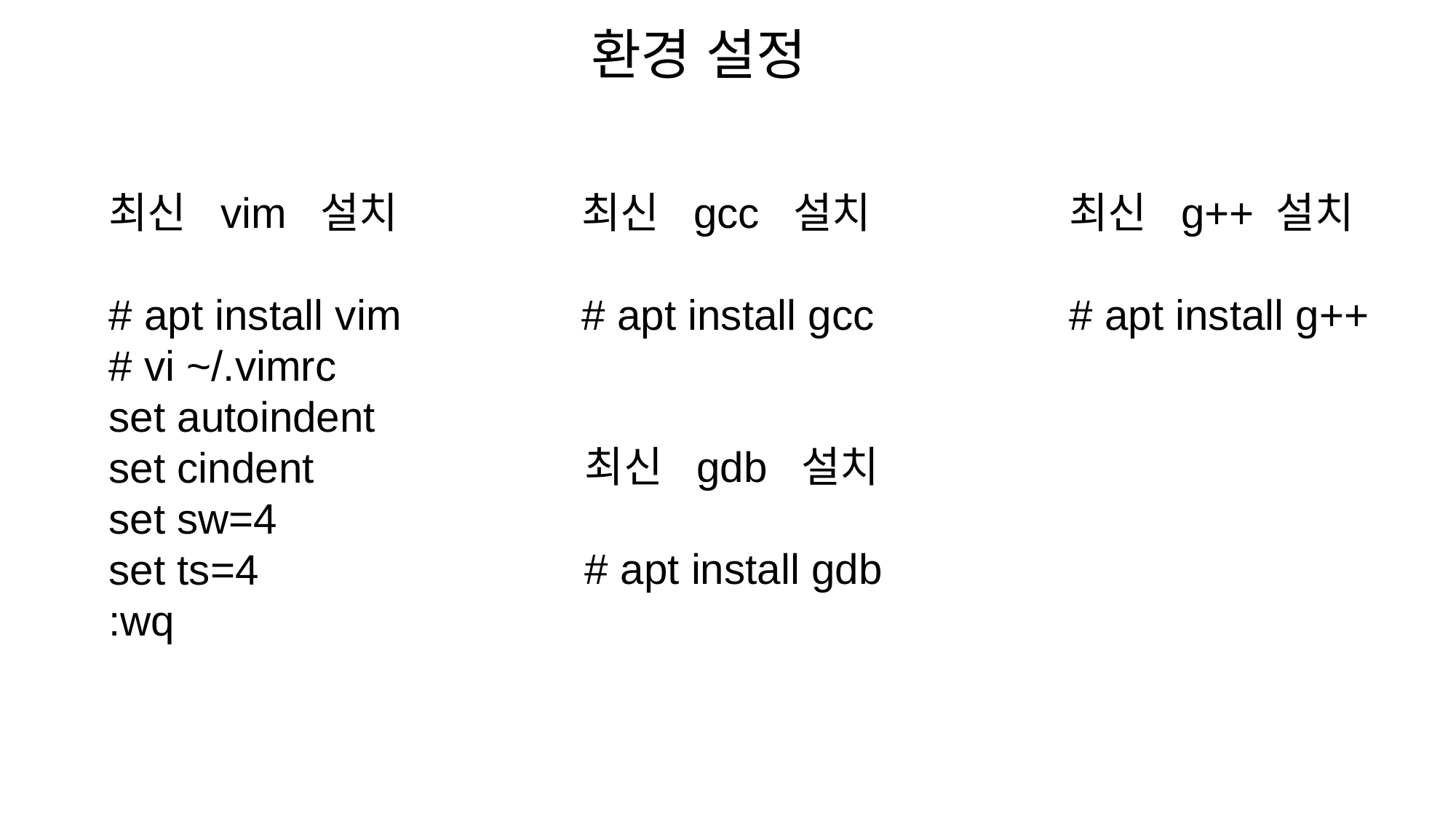

환경 설정
최신  vim  설치

# apt install vim
# vi ~/.vimrc
set autoindent
set cindent
set sw=4
set ts=4
:wq
최신  gcc  설치

# apt install gcc
최신  g++ 설치

# apt install g++
최신  gdb  설치

# apt install gdb